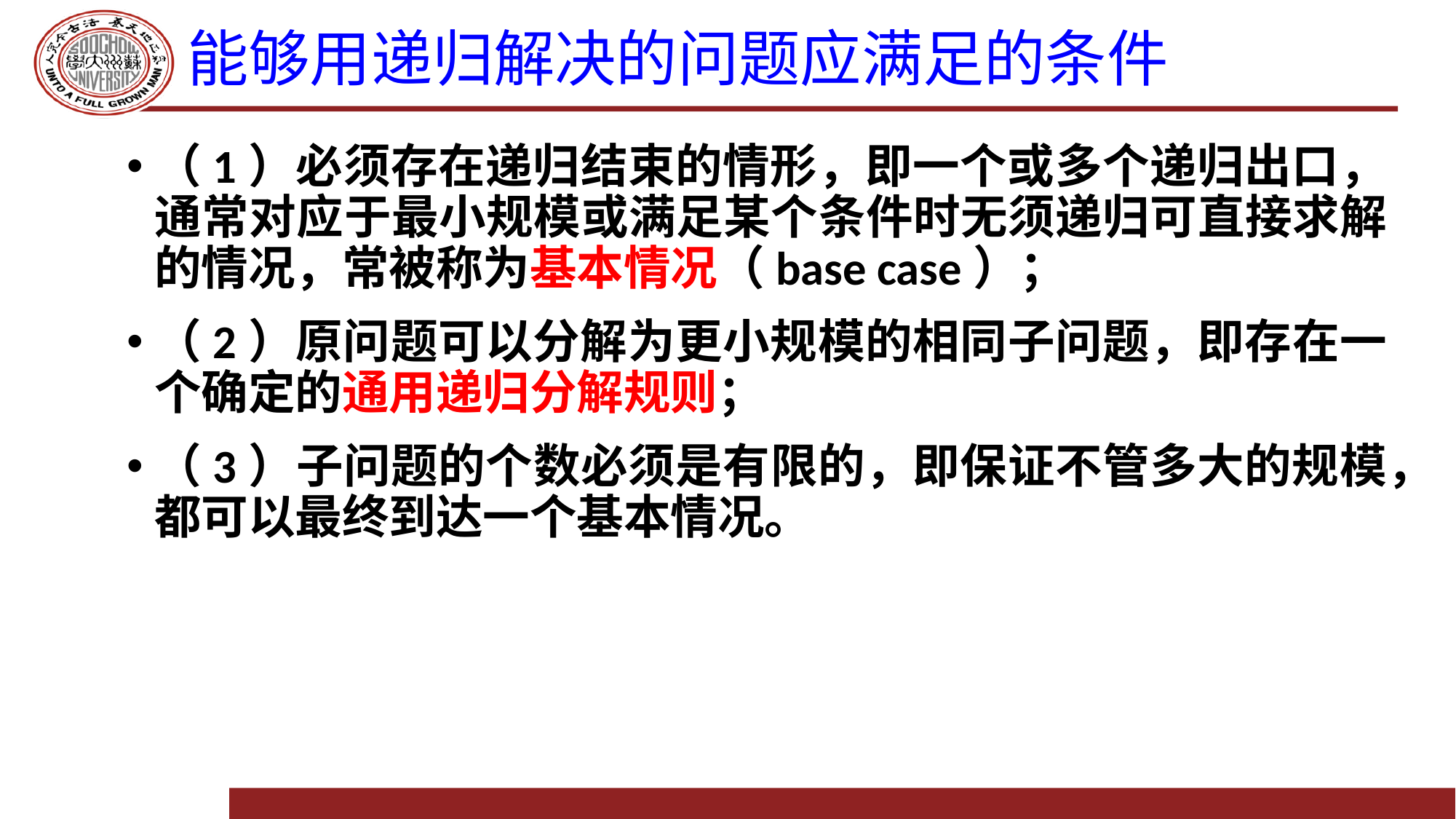

# 能够用递归解决的问题应满足的条件
（1）必须存在递归结束的情形，即一个或多个递归出口，通常对应于最小规模或满足某个条件时无须递归可直接求解的情况，常被称为基本情况（base case）；
（2）原问题可以分解为更小规模的相同子问题，即存在一个确定的通用递归分解规则；
（3）子问题的个数必须是有限的，即保证不管多大的规模，都可以最终到达一个基本情况。